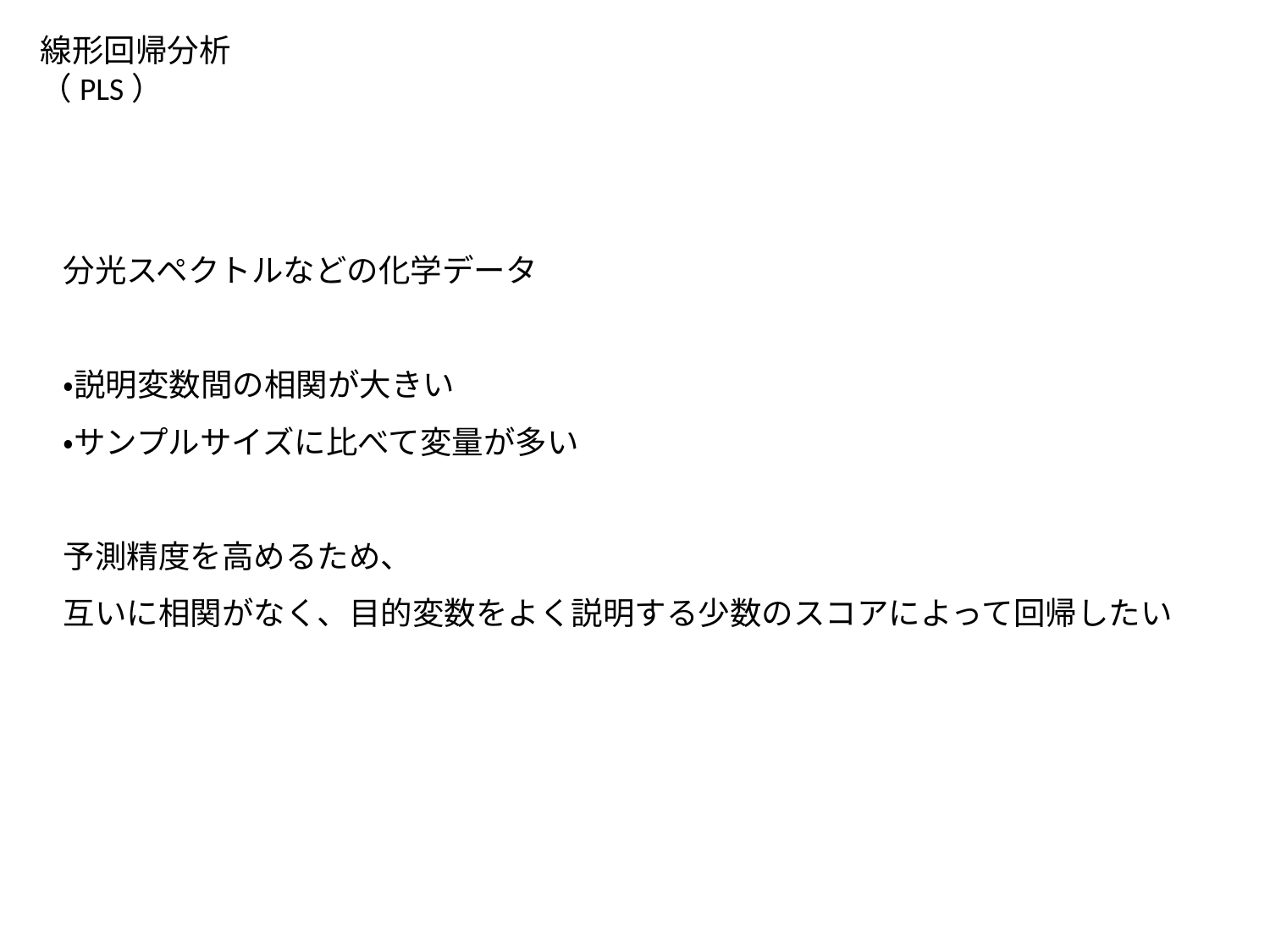

線形回帰分析（PLS）
分光スペクトルなどの化学データ

・説明変数間の相関が大きい
・サンプルサイズに比べて変量が多い

予測精度を高めるため、
互いに相関がなく、目的変数をよく説明する少数のスコアによって回帰したい